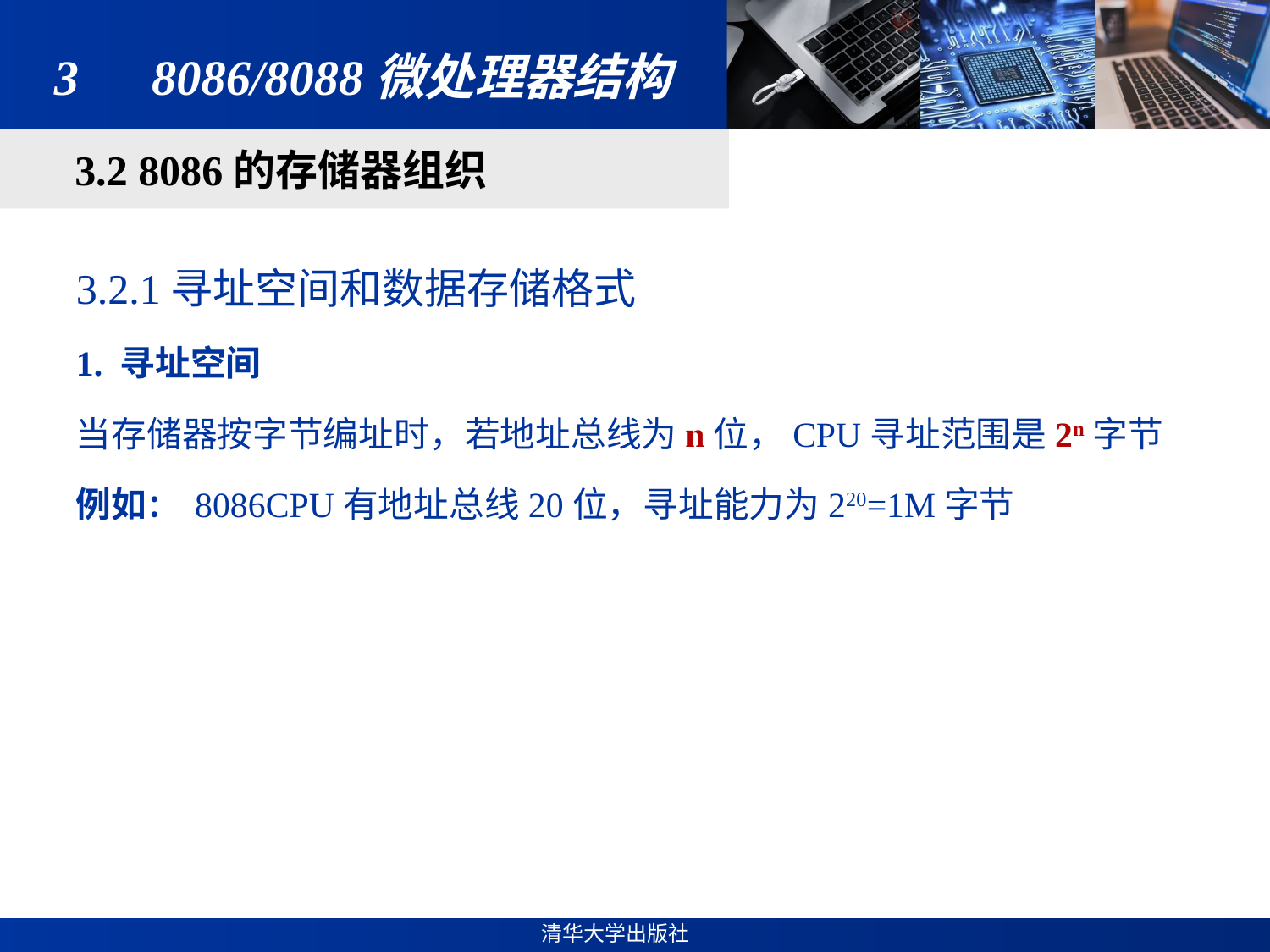

# 3　8086/8088微处理器结构
3.2 8086的存储器组织
3.2.1寻址空间和数据存储格式
1. 寻址空间
当存储器按字节编址时，若地址总线为n位，CPU寻址范围是2n字节
例如： 8086CPU有地址总线20位，寻址能力为220=1M字节